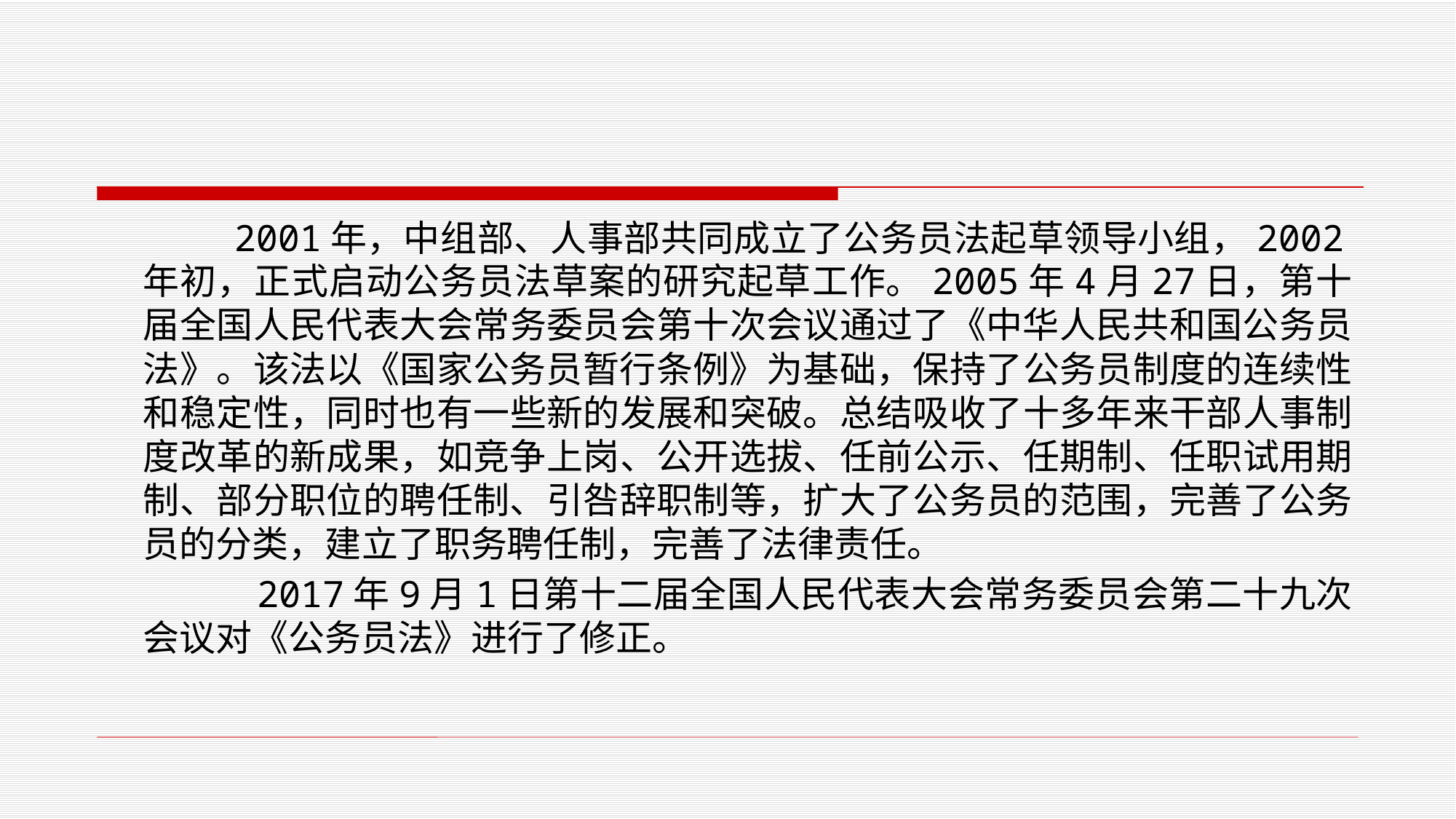

#

      2001年，中组部、人事部共同成立了公务员法起草领导小组，2002年初，正式启动公务员法草案的研究起草工作。2005年4月27日，第十届全国人民代表大会常务委员会第十次会议通过了《中华人民共和国公务员法》。该法以《国家公务员暂行条例》为基础，保持了公务员制度的连续性和稳定性，同时也有一些新的发展和突破。总结吸收了十多年来干部人事制度改革的新成果，如竞争上岗、公开选拔、任前公示、任期制、任职试用期制、部分职位的聘任制、引咎辞职制等，扩大了公务员的范围，完善了公务员的分类，建立了职务聘任制，完善了法律责任。
       2017年9月1日第十二届全国人民代表大会常务委员会第二十九次会议对《公务员法》进行了修正。